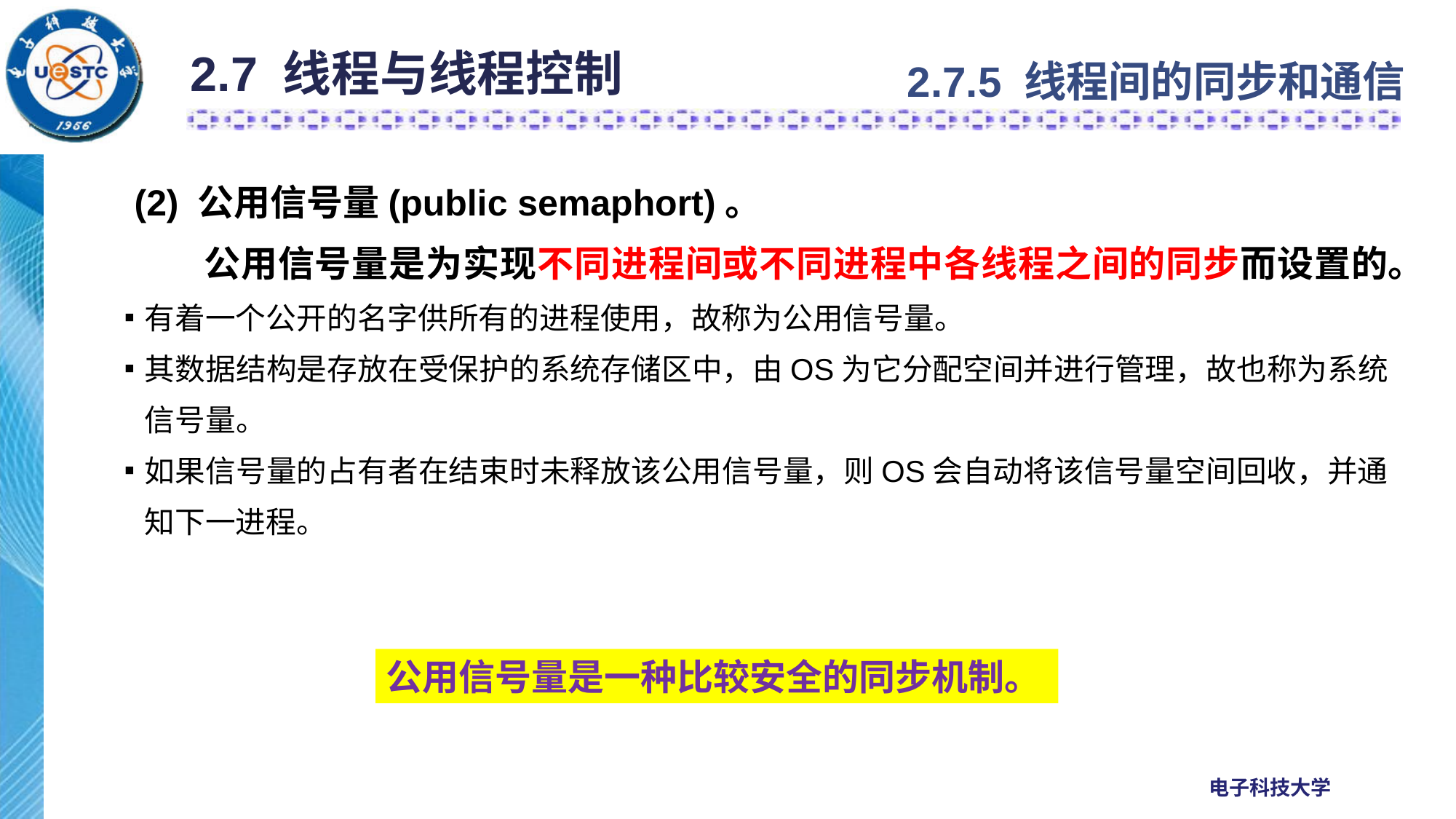

#
2.7 线程与线程控制
2.7.5 线程间的同步和通信
 (2) 公用信号量(public semaphort)。
        公用信号量是为实现不同进程间或不同进程中各线程之间的同步而设置的。
有着一个公开的名字供所有的进程使用，故称为公用信号量。
其数据结构是存放在受保护的系统存储区中，由OS为它分配空间并进行管理，故也称为系统信号量。
如果信号量的占有者在结束时未释放该公用信号量，则OS会自动将该信号量空间回收，并通知下一进程。
公用信号量是一种比较安全的同步机制。